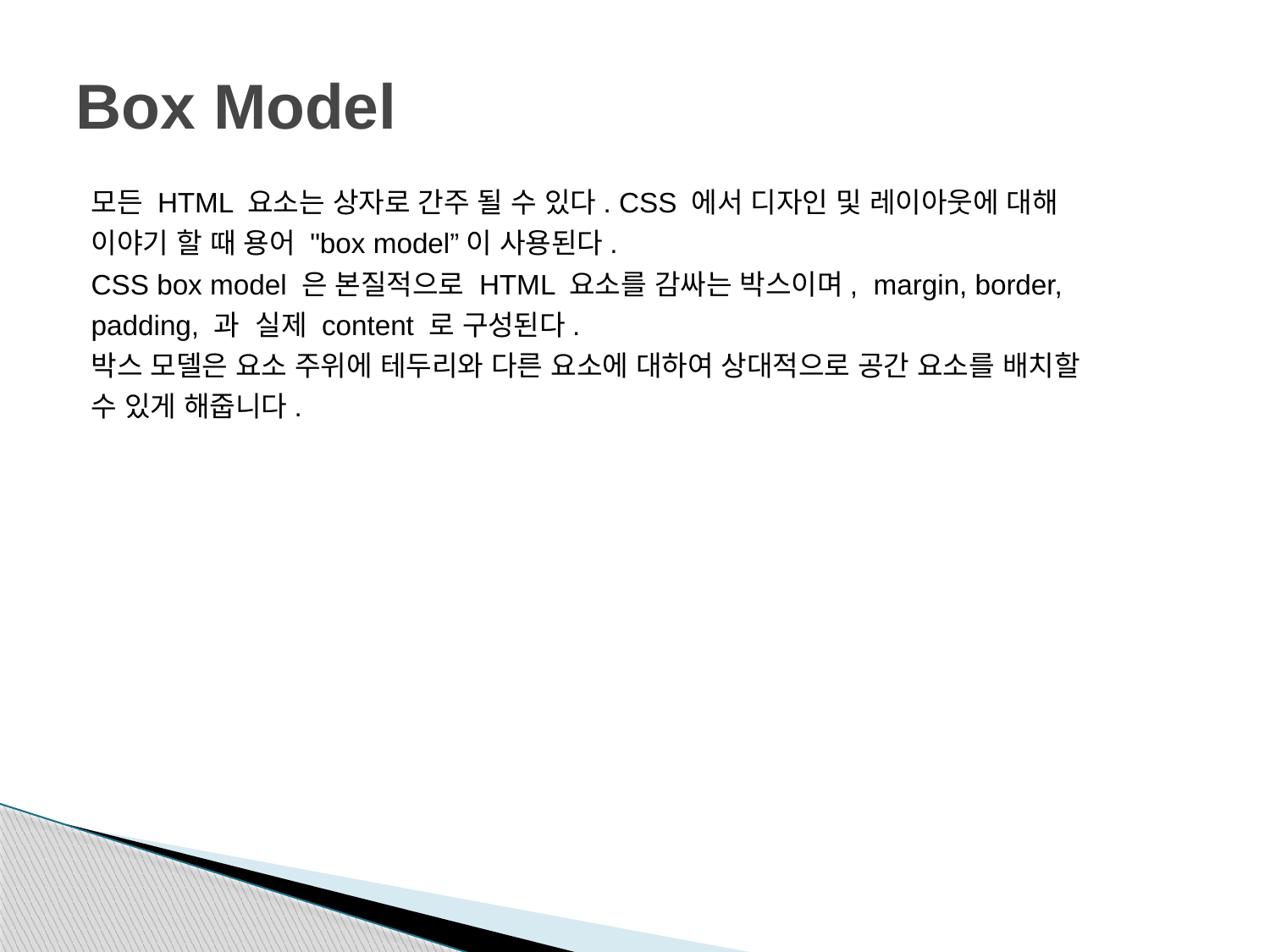

# Box Model
모든 HTML 요소는 상자로 간주 될 수 있다. CSS 에서 디자인 및 레이아웃에 대해
이야기 할 때 용어 "box model”이 사용된다.
CSS box model 은 본질적으로 HTML 요소를 감싸는 박스이며,  margin, border,
padding, 과  실제 content 로 구성된다.
박스 모델은 요소 주위에 테두리와 다른 요소에 대하여 상대적으로 공간 요소를 배치할
수 있게 해줍니다.